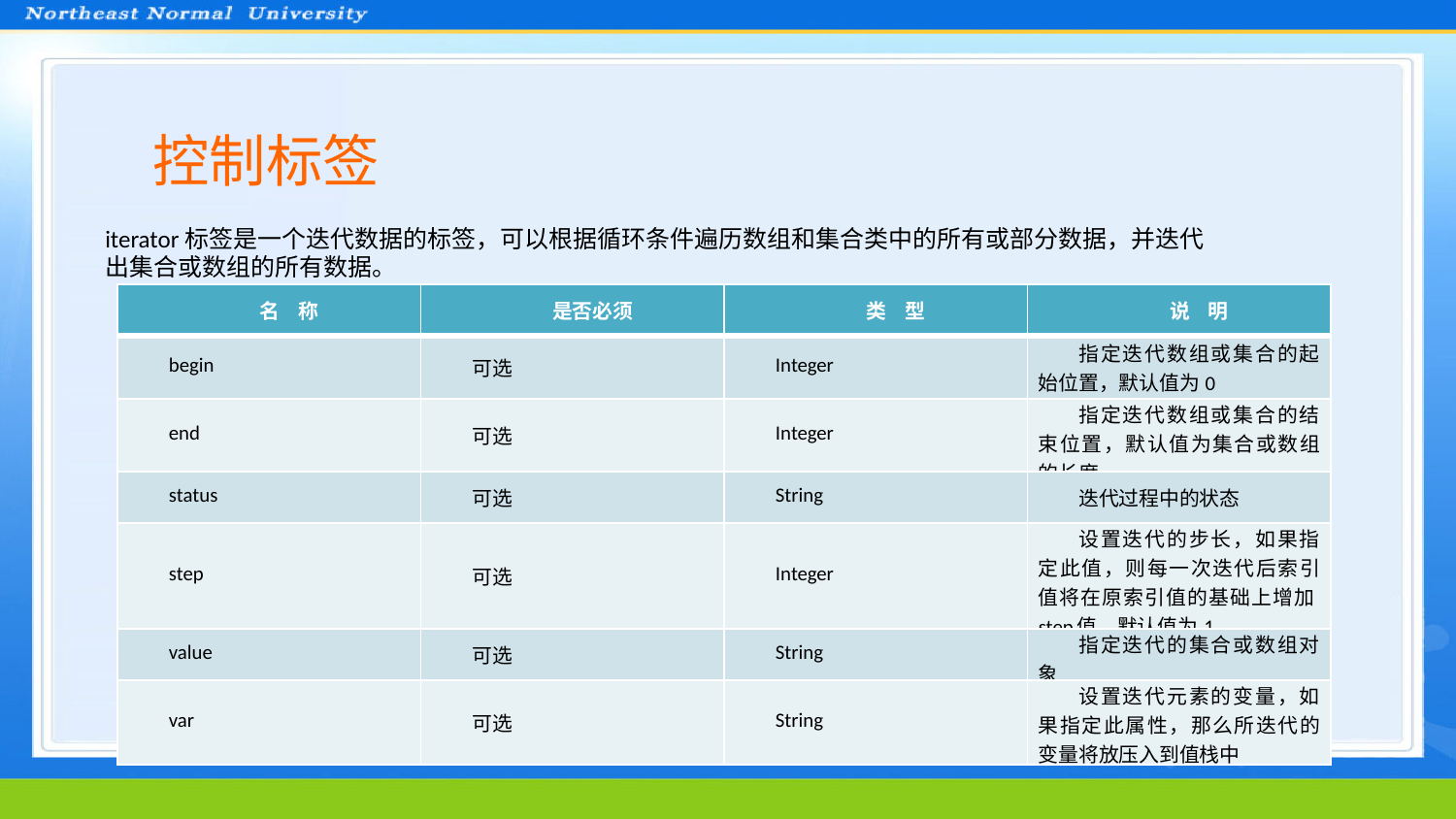

控制标签
iterator标签是一个迭代数据的标签，可以根据循环条件遍历数组和集合类中的所有或部分数据，并迭代出集合或数组的所有数据。
| 名 称 | 是否必须 | 类 型 | 说 明 |
| --- | --- | --- | --- |
| begin | 可选 | Integer | 指定迭代数组或集合的起始位置，默认值为0 |
| end | 可选 | Integer | 指定迭代数组或集合的结束位置，默认值为集合或数组的长度 |
| status | 可选 | String | 迭代过程中的状态 |
| step | 可选 | Integer | 设置迭代的步长，如果指定此值，则每一次迭代后索引值将在原索引值的基础上增加step值，默认值为1 |
| value | 可选 | String | 指定迭代的集合或数组对象 |
| var | 可选 | String | 设置迭代元素的变量，如果指定此属性，那么所迭代的变量将放压入到值栈中 |